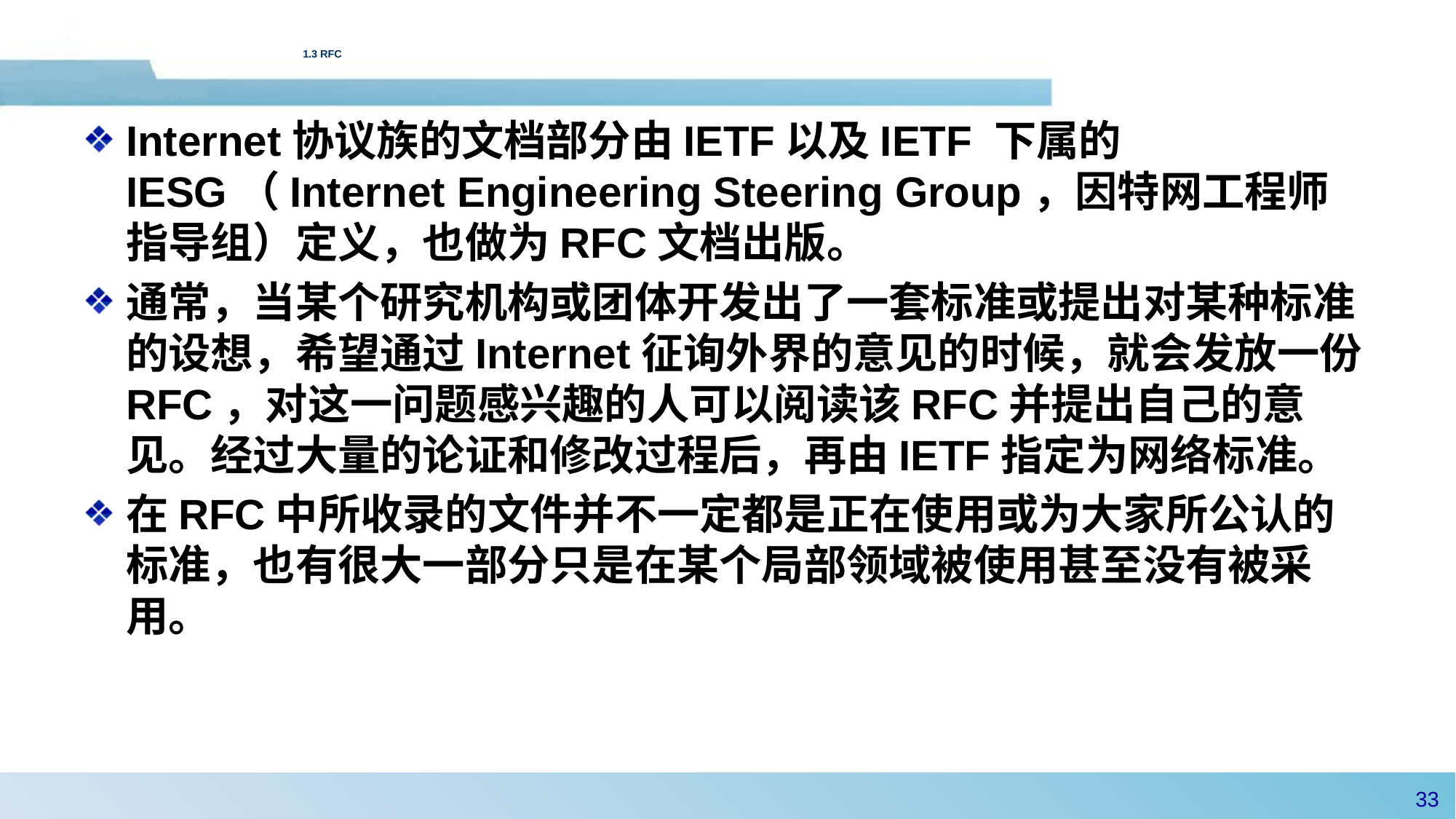

# 1.3 RFC
Internet协议族的文档部分由IETF以及IETF 下属的IESG（Internet Engineering Steering Group，因特网工程师指导组）定义，也做为RFC文档出版。
通常，当某个研究机构或团体开发出了一套标准或提出对某种标准的设想，希望通过Internet征询外界的意见的时候，就会发放一份RFC，对这一问题感兴趣的人可以阅读该RFC并提出自己的意见。经过大量的论证和修改过程后，再由IETF指定为网络标准。
在RFC中所收录的文件并不一定都是正在使用或为大家所公认的标准，也有很大一部分只是在某个局部领域被使用甚至没有被采用。
33